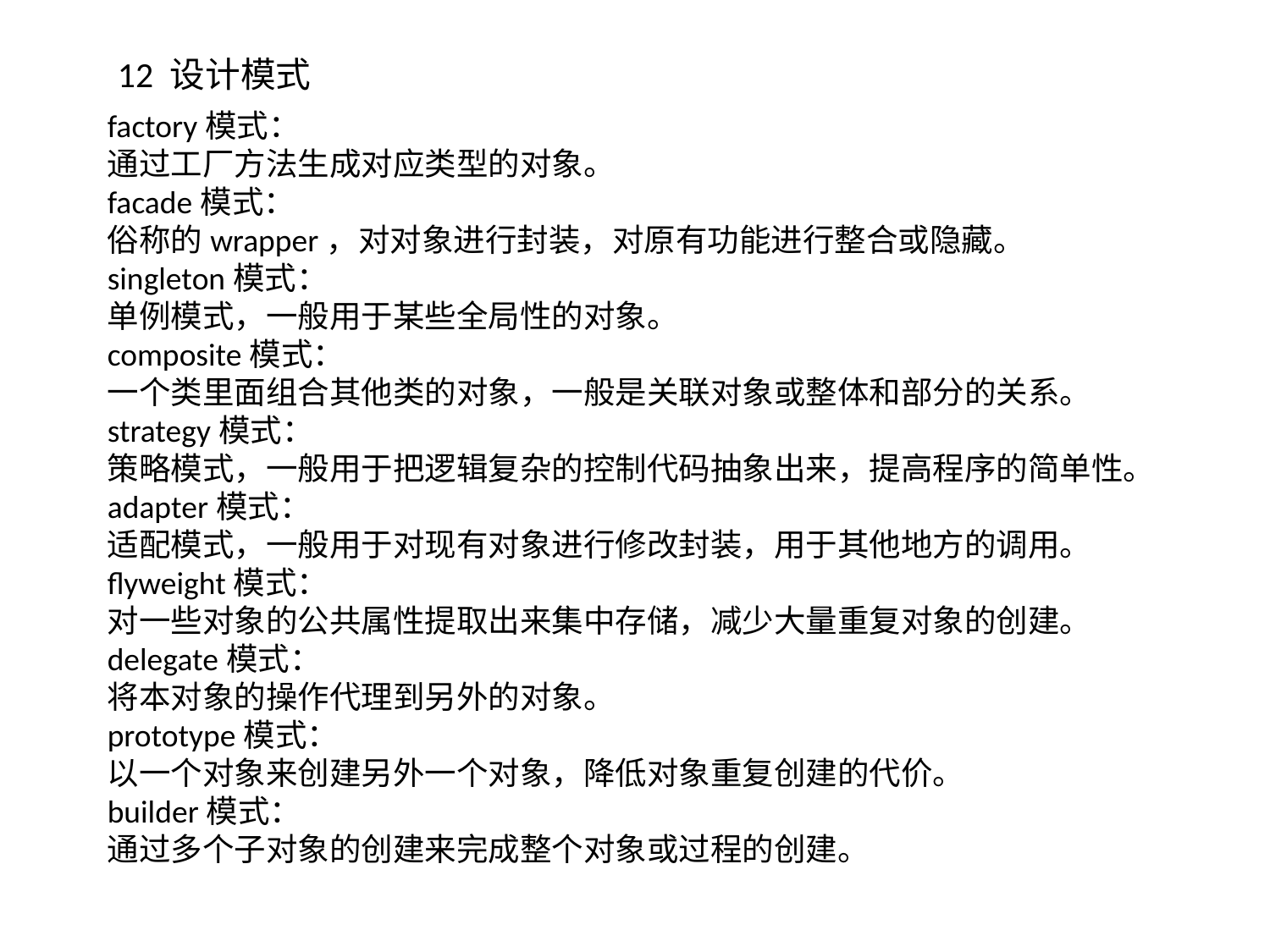

12 设计模式
factory模式：
通过工厂方法生成对应类型的对象。
facade模式：
俗称的wrapper，对对象进行封装，对原有功能进行整合或隐藏。
singleton模式：
单例模式，一般用于某些全局性的对象。
composite模式：
一个类里面组合其他类的对象，一般是关联对象或整体和部分的关系。
strategy模式：
策略模式，一般用于把逻辑复杂的控制代码抽象出来，提高程序的简单性。
adapter模式：
适配模式，一般用于对现有对象进行修改封装，用于其他地方的调用。
flyweight模式：
对一些对象的公共属性提取出来集中存储，减少大量重复对象的创建。
delegate模式：
将本对象的操作代理到另外的对象。
prototype模式：
以一个对象来创建另外一个对象，降低对象重复创建的代价。
builder模式：
通过多个子对象的创建来完成整个对象或过程的创建。